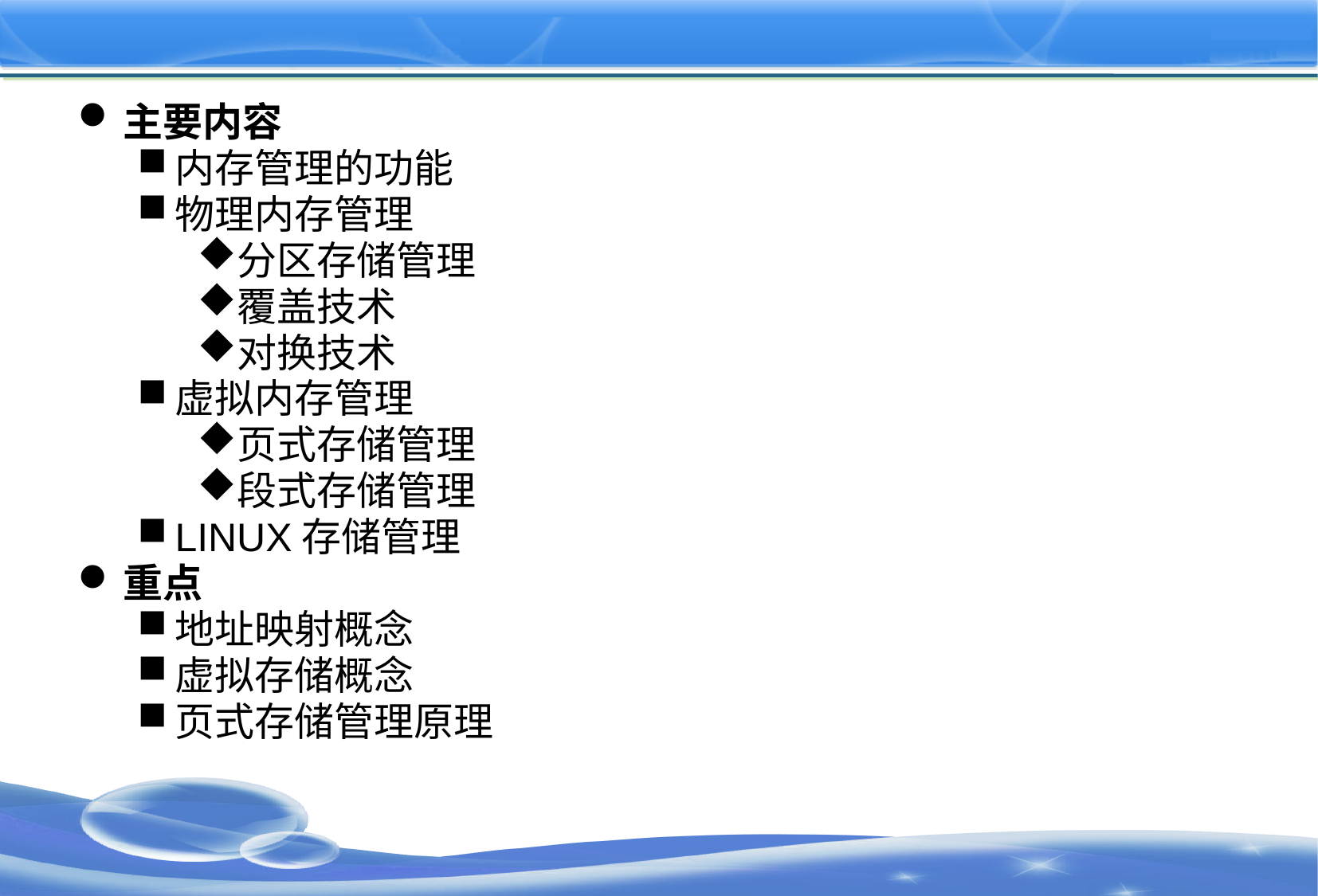

#
主要内容
内存管理的功能
物理内存管理
分区存储管理
覆盖技术
对换技术
虚拟内存管理
页式存储管理
段式存储管理
LINUX存储管理
重点
地址映射概念
虚拟存储概念
页式存储管理原理